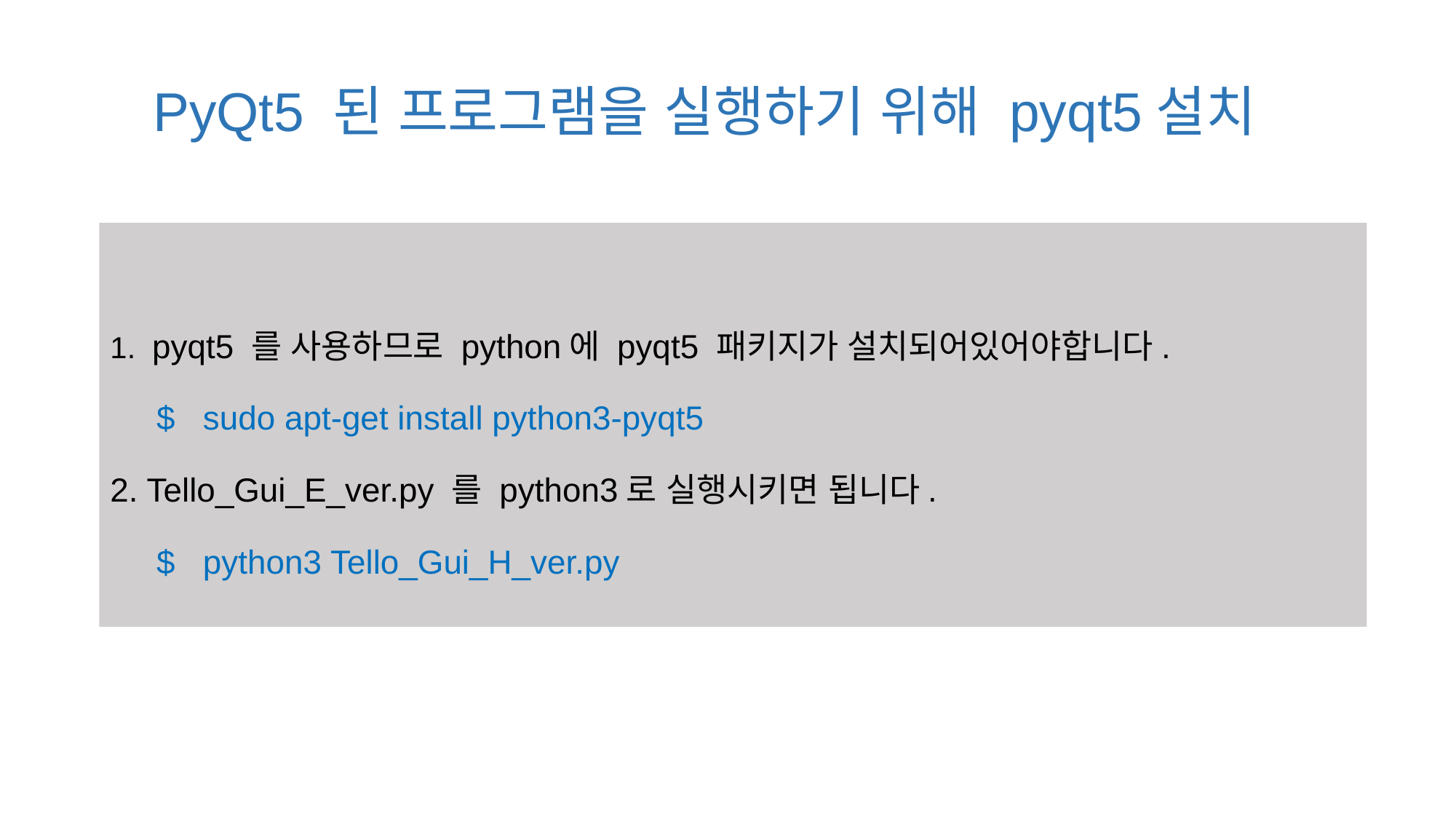

PyQt5 된 프로그램을 실행하기 위해 pyqt5설치
# 1.  pyqt5 를 사용하므로 python에 pyqt5 패키지가 설치되어있어야합니다. $   sudo apt-get install python3-pyqt5 2. Tello_Gui_E_ver.py 를 python3로 실행시키면 됩니다. $   python3 Tello_Gui_H_ver.py